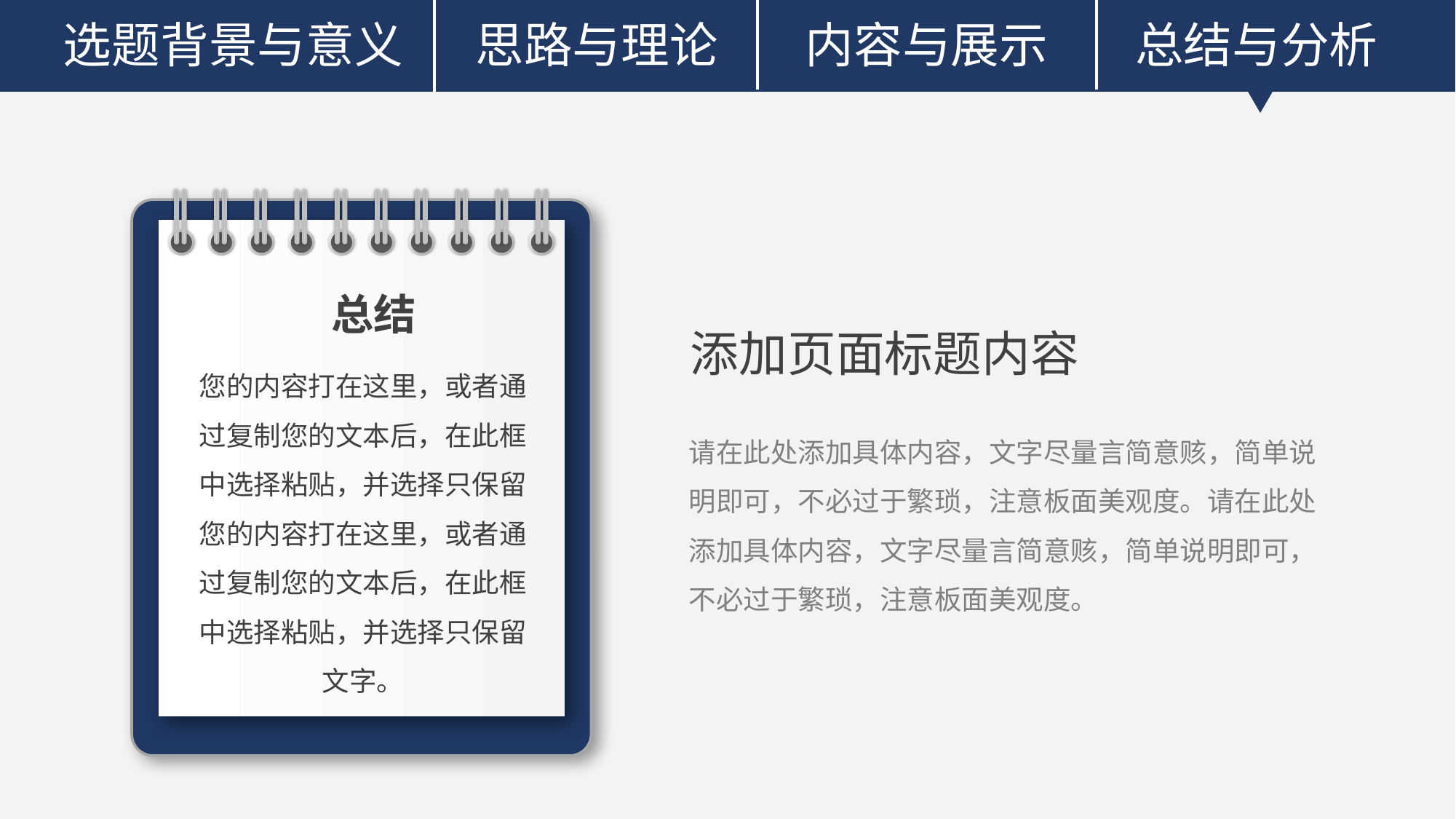

思路与理论
内容与展示
选题背景与意义
总结与分析

总结
添加页面标题内容
您的内容打在这里，或者通过复制您的文本后，在此框中选择粘贴，并选择只保留您的内容打在这里，或者通过复制您的文本后，在此框中选择粘贴，并选择只保留文字。
请在此处添加具体内容，文字尽量言简意赅，简单说明即可，不必过于繁琐，注意板面美观度。请在此处添加具体内容，文字尽量言简意赅，简单说明即可，不必过于繁琐，注意板面美观度。